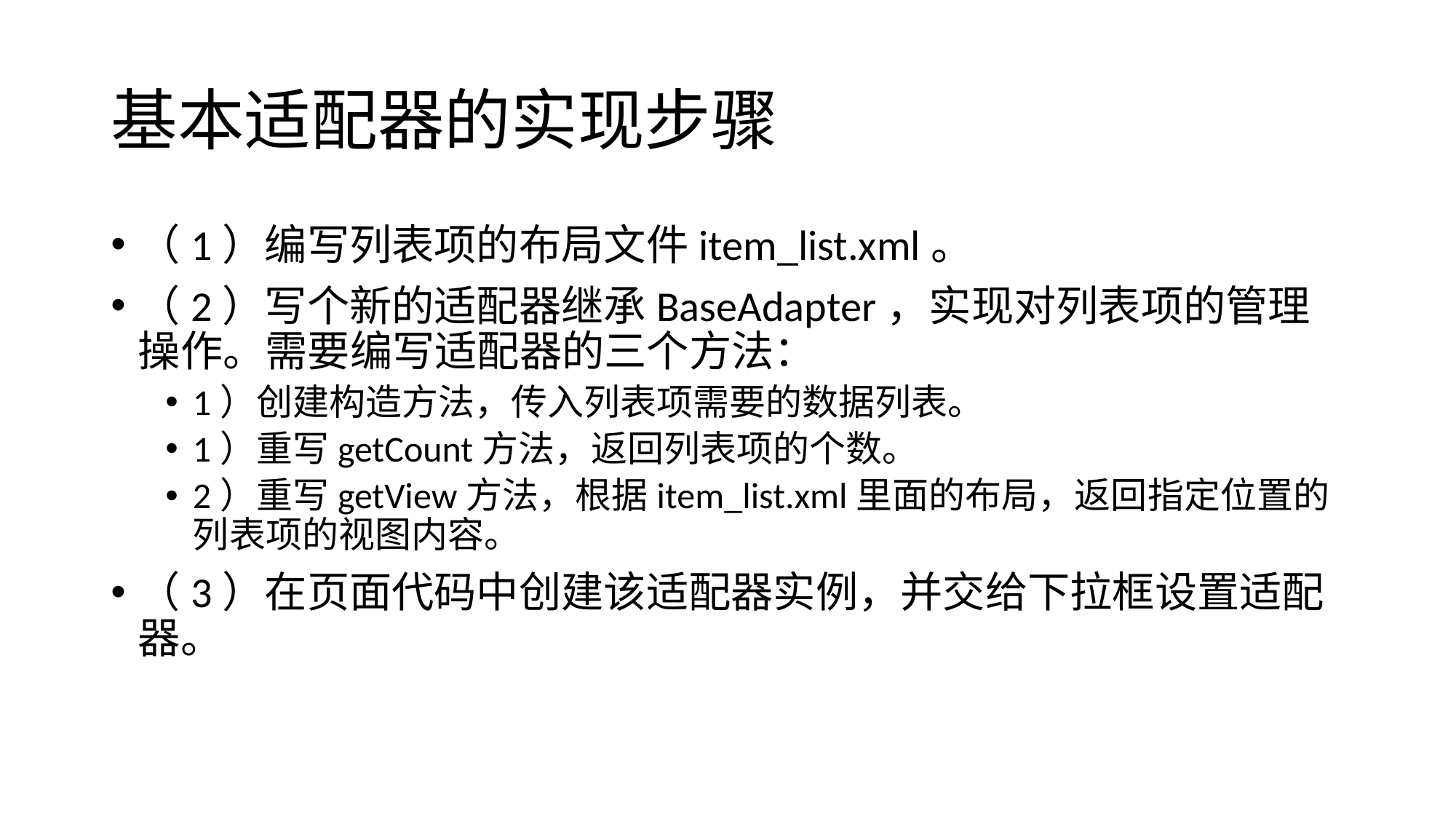

# 基本适配器的实现步骤
（1）编写列表项的布局文件item_list.xml。
（2）写个新的适配器继承BaseAdapter，实现对列表项的管理操作。需要编写适配器的三个方法：
1）创建构造方法，传入列表项需要的数据列表。
1）重写getCount方法，返回列表项的个数。
2）重写getView方法，根据item_list.xml里面的布局，返回指定位置的列表项的视图内容。
（3）在页面代码中创建该适配器实例，并交给下拉框设置适配器。